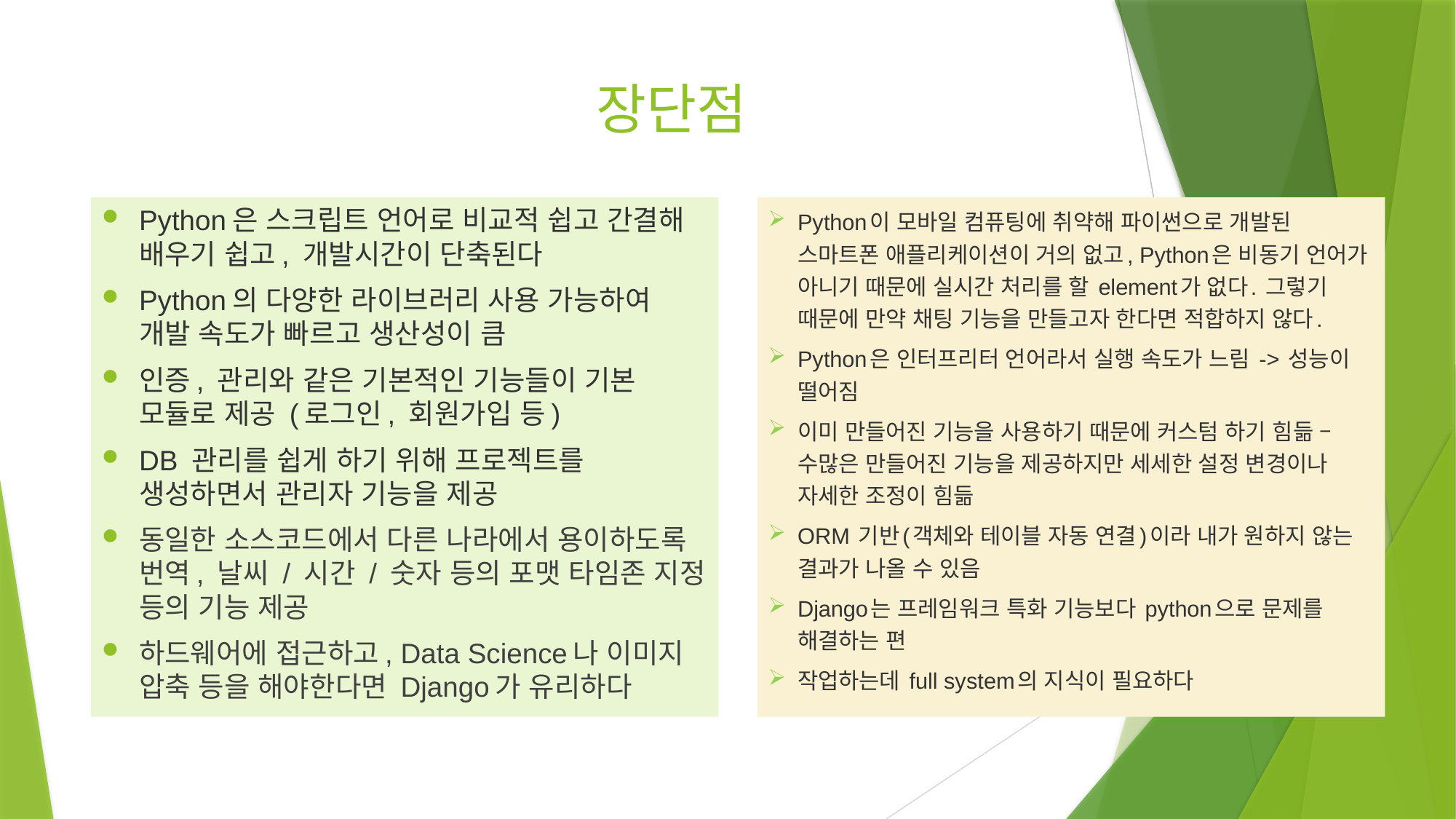

# 장단점
Python은 스크립트 언어로 비교적 쉽고 간결해 배우기 쉽고, 개발시간이 단축된다
Python의 다양한 라이브러리 사용 가능하여 개발 속도가 빠르고 생산성이 큼
인증, 관리와 같은 기본적인 기능들이 기본 모듈로 제공 (로그인, 회원가입 등)
DB 관리를 쉽게 하기 위해 프로젝트를 생성하면서 관리자 기능을 제공
동일한 소스코드에서 다른 나라에서 용이하도록 번역, 날씨 / 시간 / 숫자 등의 포맷 타임존 지정 등의 기능 제공
하드웨어에 접근하고, Data Science나 이미지 압축 등을 해야한다면 Django가 유리하다

Python이 모바일 컴퓨팅에 취약해 파이썬으로 개발된 스마트폰 애플리케이션이 거의 없고, Python은 비동기 언어가 아니기 때문에 실시간 처리를 할 element가 없다. 그렇기 때문에 만약 채팅 기능을 만들고자 한다면 적합하지 않다.
Python은 인터프리터 언어라서 실행 속도가 느림 -> 성능이 떨어짐
이미 만들어진 기능을 사용하기 때문에 커스텀 하기 힘듦 – 수많은 만들어진 기능을 제공하지만 세세한 설정 변경이나 자세한 조정이 힘듦
ORM 기반(객체와 테이블 자동 연결)이라 내가 원하지 않는 결과가 나올 수 있음
Django는 프레임워크 특화 기능보다 python으로 문제를 해결하는 편
작업하는데 full system의 지식이 필요하다